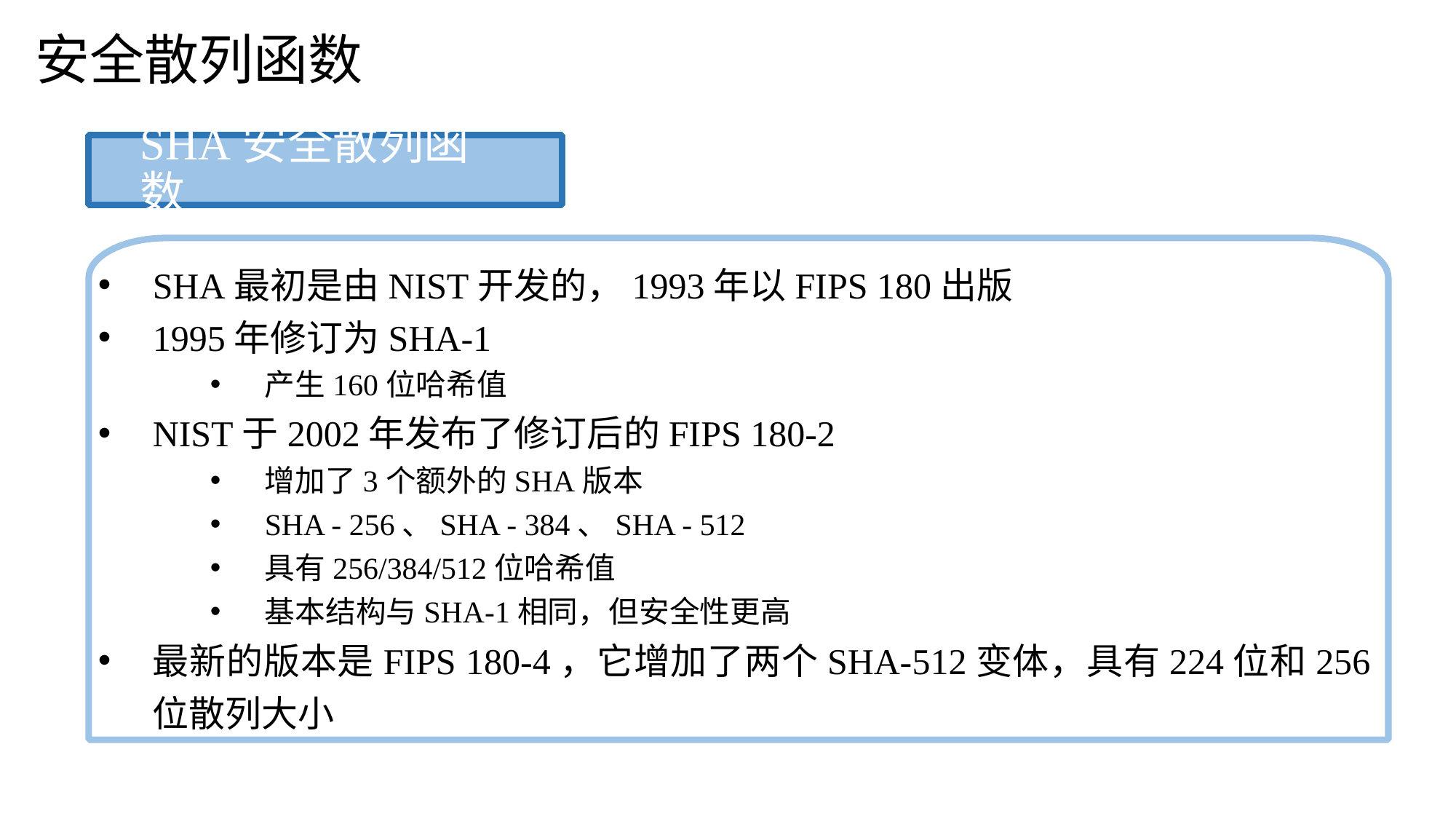

安全散列函数
SHA安全散列函数
SHA最初是由NIST开发的，1993年以FIPS 180出版
1995年修订为SHA-1
产生160位哈希值
NIST于2002年发布了修订后的FIPS 180-2
增加了3个额外的SHA版本
SHA - 256、SHA - 384、SHA - 512
具有256/384/512位哈希值
基本结构与SHA-1相同，但安全性更高
最新的版本是FIPS 180-4，它增加了两个SHA-512变体，具有224位和256位散列大小